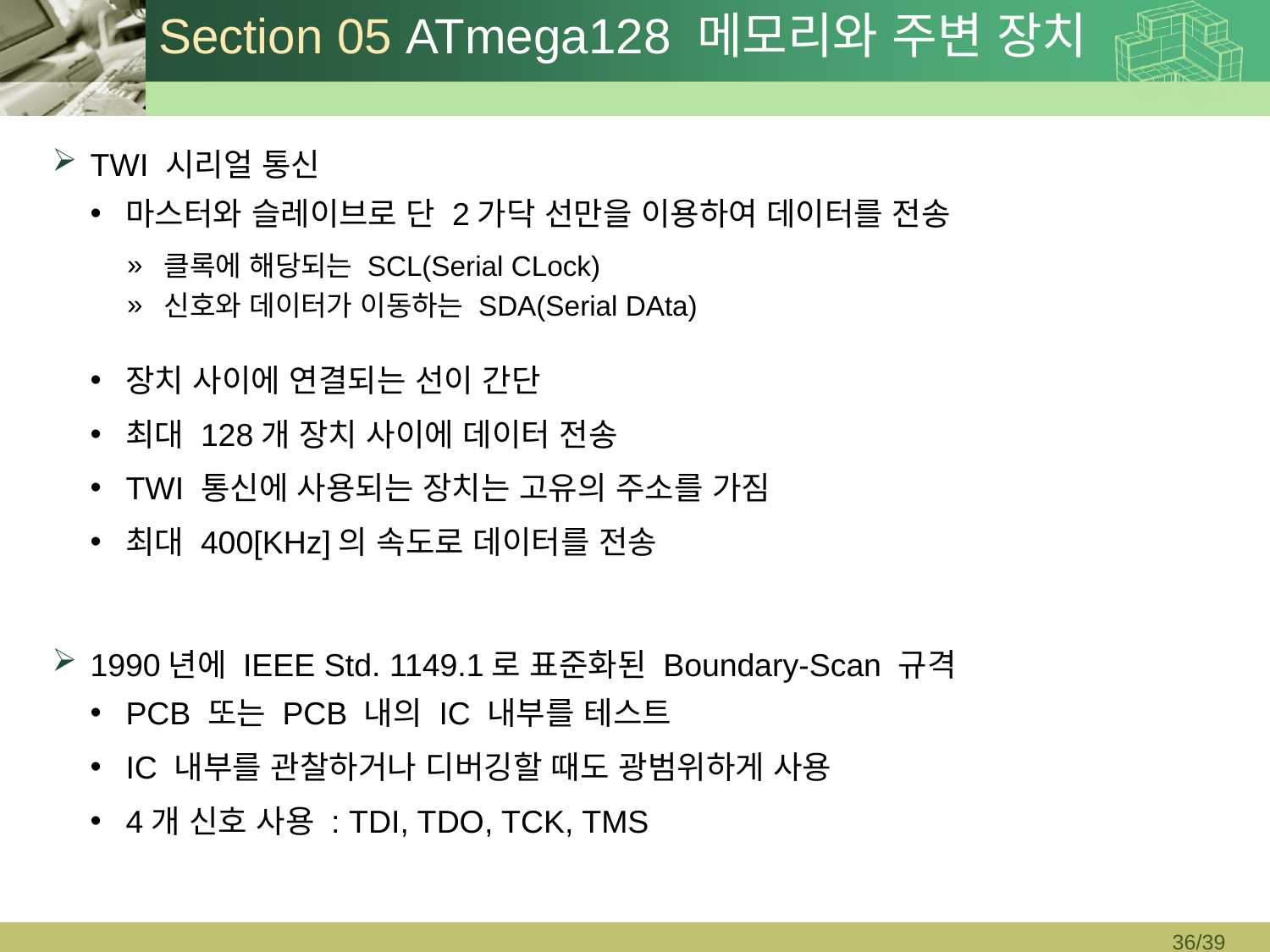

# Section 05 ATmega128 메모리와 주변 장치
TWI 시리얼 통신
마스터와 슬레이브로 단 2가닥 선만을 이용하여 데이터를 전송
클록에 해당되는 SCL(Serial CLock)
신호와 데이터가 이동하는 SDA(Serial DAta)
장치 사이에 연결되는 선이 간단
최대 128개 장치 사이에 데이터 전송
TWI 통신에 사용되는 장치는 고유의 주소를 가짐
최대 400[KHz]의 속도로 데이터를 전송

1990년에 IEEE Std. 1149.1로 표준화된 Boundary-Scan 규격
PCB 또는 PCB 내의 IC 내부를 테스트
IC 내부를 관찰하거나 디버깅할 때도 광범위하게 사용
4개 신호 사용 : TDI, TDO, TCK, TMS